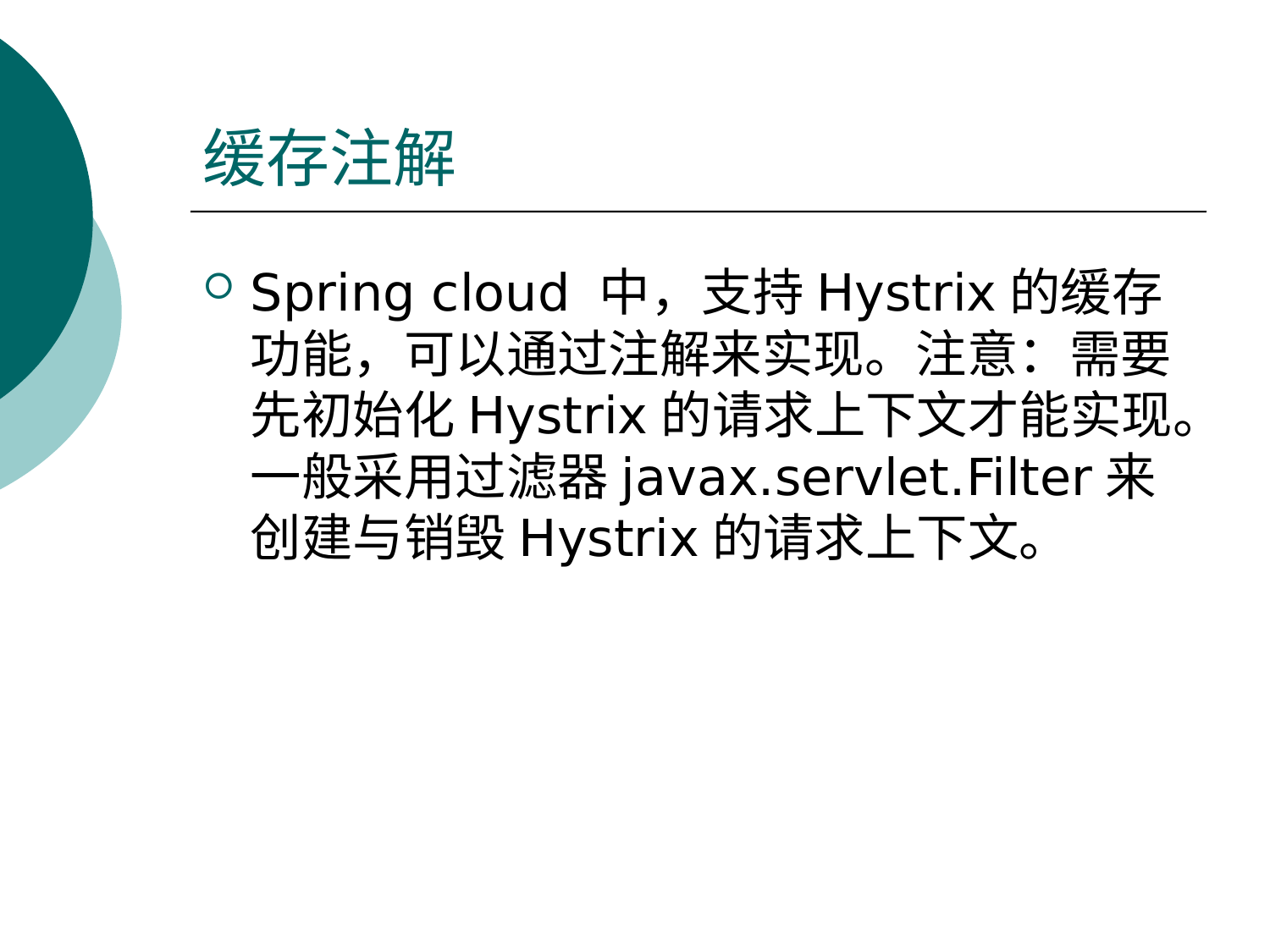

# 缓存注解
Spring cloud 中，支持Hystrix的缓存功能，可以通过注解来实现。注意：需要先初始化Hystrix的请求上下文才能实现。一般采用过滤器javax.servlet.Filter来创建与销毁Hystrix的请求上下文。